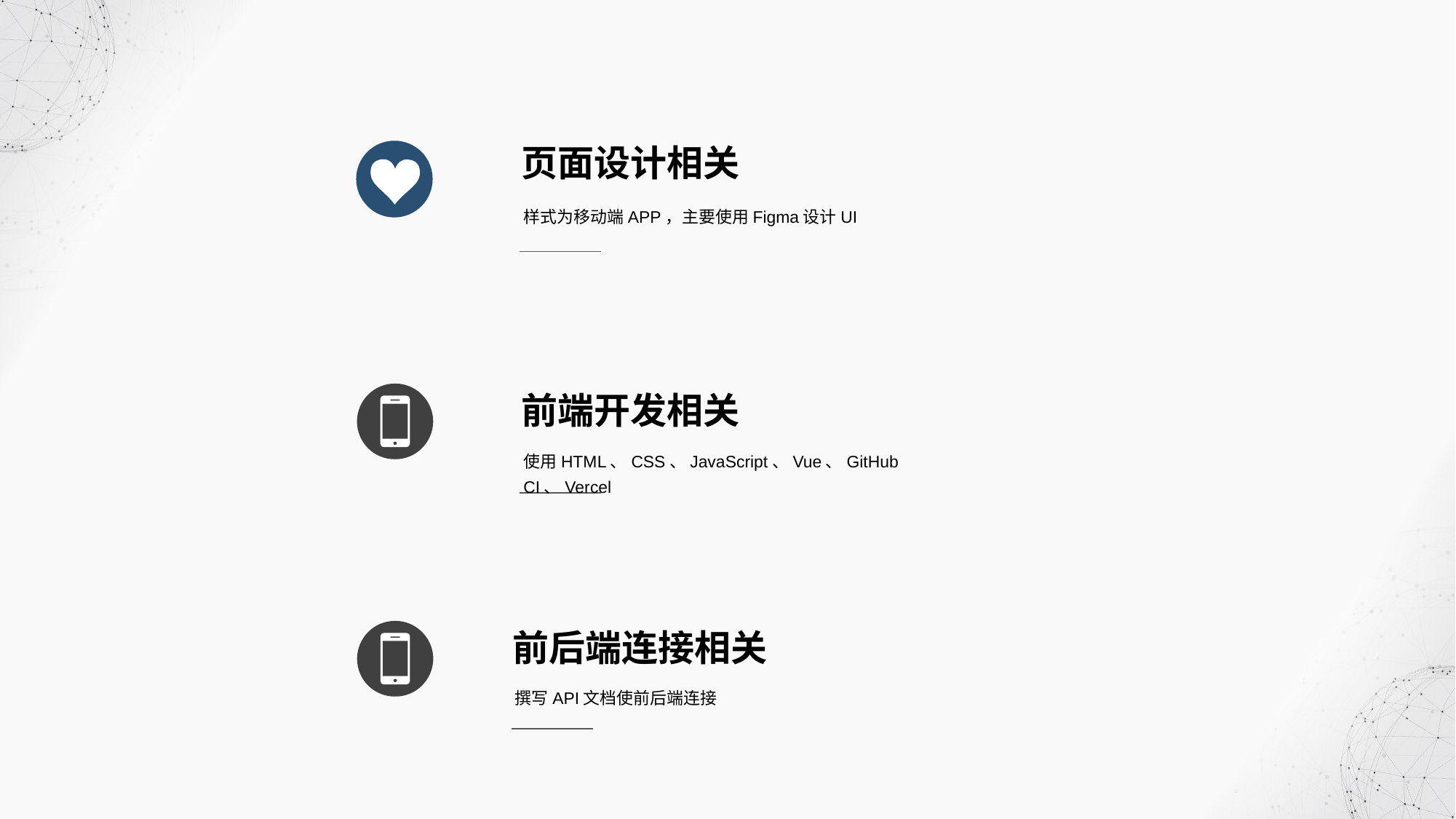

页面设计相关
样式为移动端APP，主要使用Figma设计UI

前端开发相关
使用HTML、CSS、JavaScript、Vue、GitHub CI、Vercel

前后端连接相关
撰写API文档使前后端连接